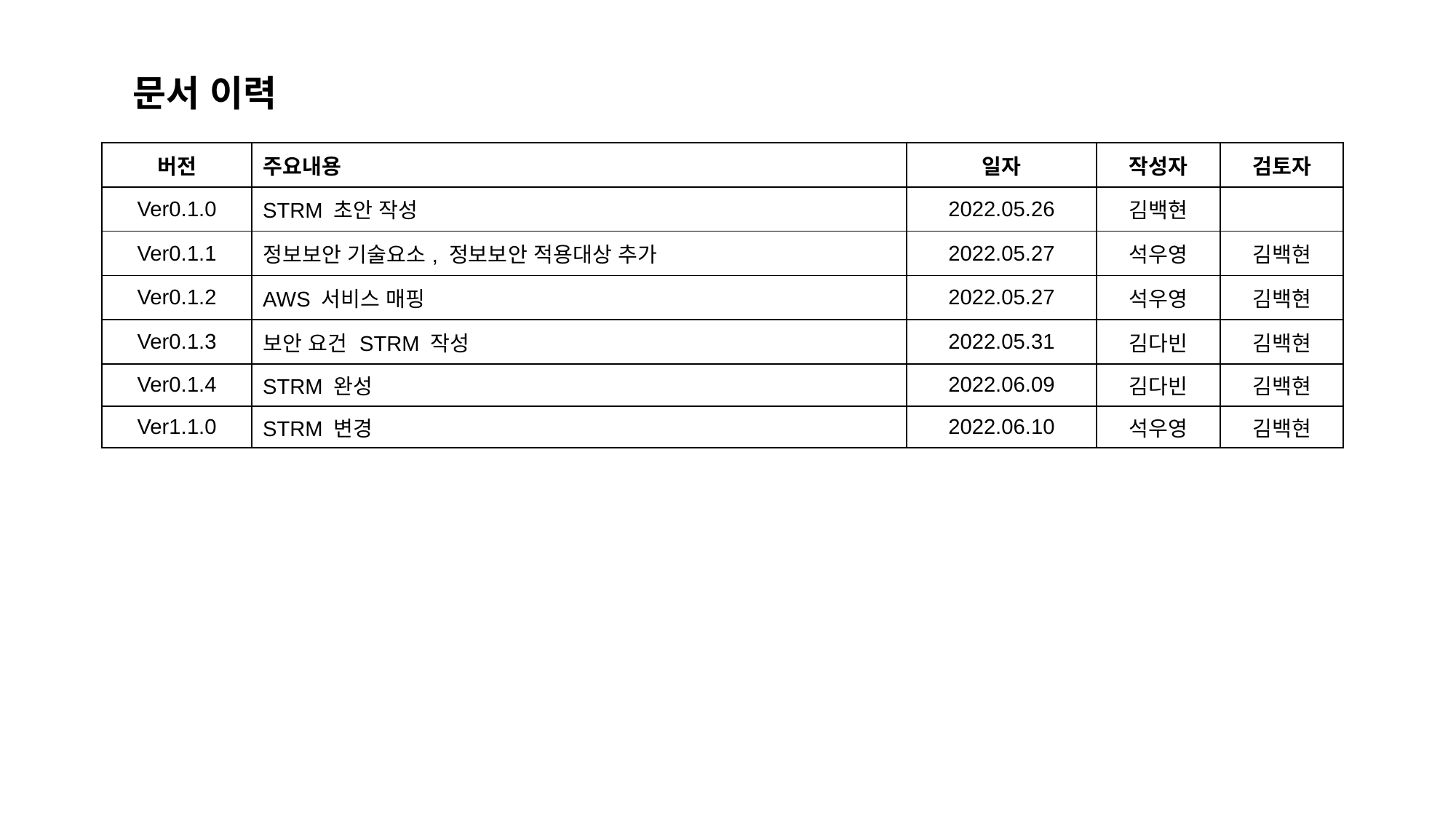

문서 이력
| 버전 | 주요내용 | 일자 | 작성자 | 검토자 |
| --- | --- | --- | --- | --- |
| Ver0.1.0 | STRM 초안 작성 | 2022.05.26 | 김백현 |  |
| Ver0.1.1 | 정보보안 기술요소, 정보보안 적용대상 추가 | 2022.05.27 | 석우영 | 김백현 |
| Ver0.1.2 | AWS 서비스 매핑 | 2022.05.27 | 석우영 | 김백현 |
| Ver0.1.3 | 보안 요건 STRM 작성 | 2022.05.31 | 김다빈 | 김백현 |
| Ver0.1.4 | STRM 완성 | 2022.06.09 | 김다빈 | 김백현 |
| Ver1.1.0 | STRM 변경 | 2022.06.10 | 석우영 | 김백현 |